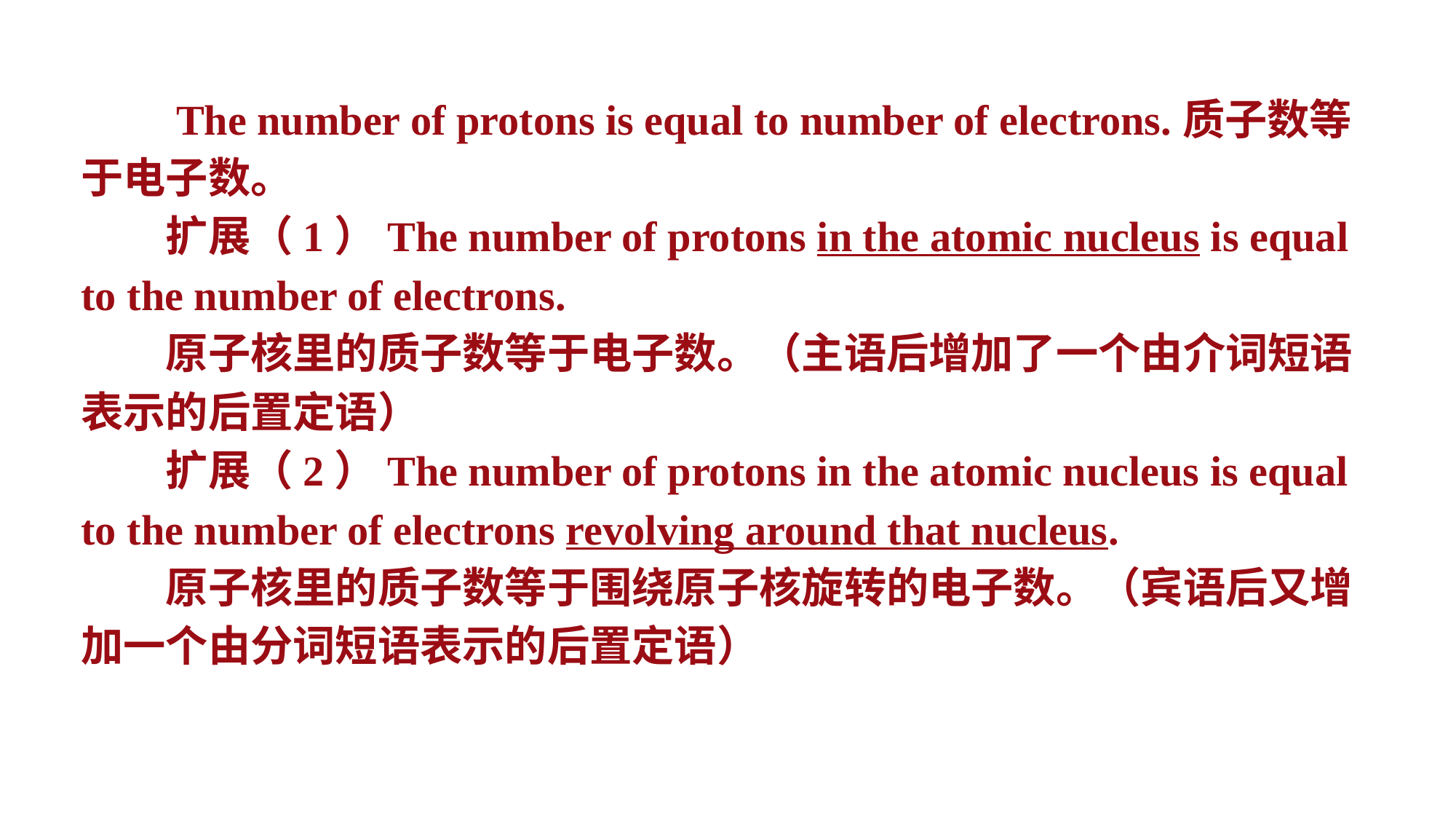

The number of protons is equal to number of electrons.质子数等于电子数。
　　扩展（1）The number of protons in the atomic nucleus is equal to the number of electrons.
　　原子核里的质子数等于电子数。（主语后增加了一个由介词短语表示的后置定语）
　　扩展（2）The number of protons in the atomic nucleus is equal to the number of electrons revolving around that nucleus.
　　原子核里的质子数等于围绕原子核旋转的电子数。（宾语后又增加一个由分词短语表示的后置定语）